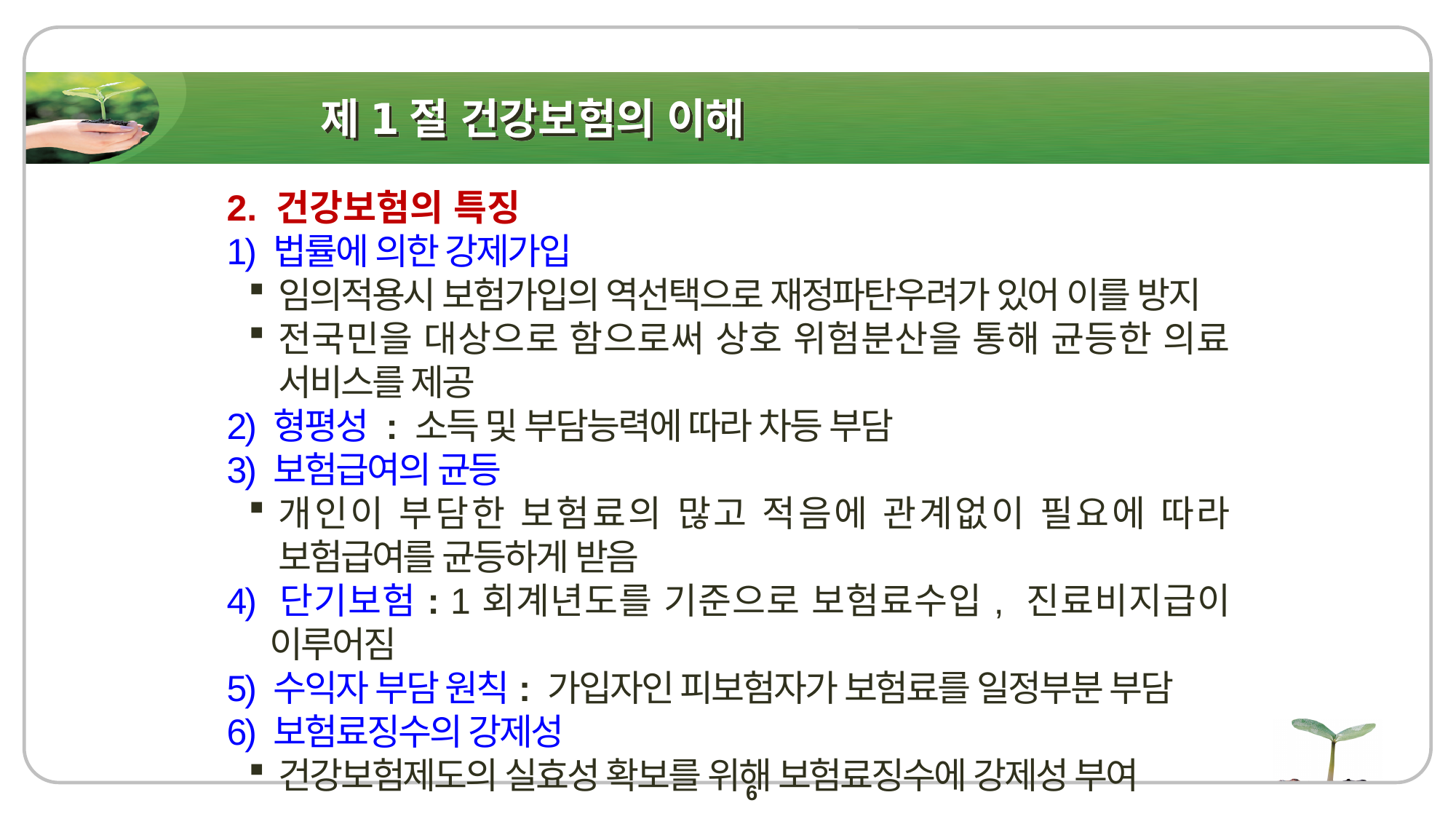

# 제1절 건강보험의 이해
2. 건강보험의 특징
1) 법률에 의한 강제가입
임의적용시 보험가입의 역선택으로 재정파탄우려가 있어 이를 방지
전국민을 대상으로 함으로써 상호 위험분산을 통해 균등한 의료 서비스를 제공
2) 형평성 : 소득 및 부담능력에 따라 차등 부담
3) 보험급여의 균등
개인이 부담한 보험료의 많고 적음에 관계없이 필요에 따라 보험급여를 균등하게 받음
4) 단기보험: 1회계년도를 기준으로 보험료수입, 진료비지급이 이루어짐
5) 수익자 부담 원칙: 가입자인 피보험자가 보험료를 일정부분 부담
6) 보험료징수의 강제성
건강보험제도의 실효성 확보를 위해 보험료징수에 강제성 부여
6